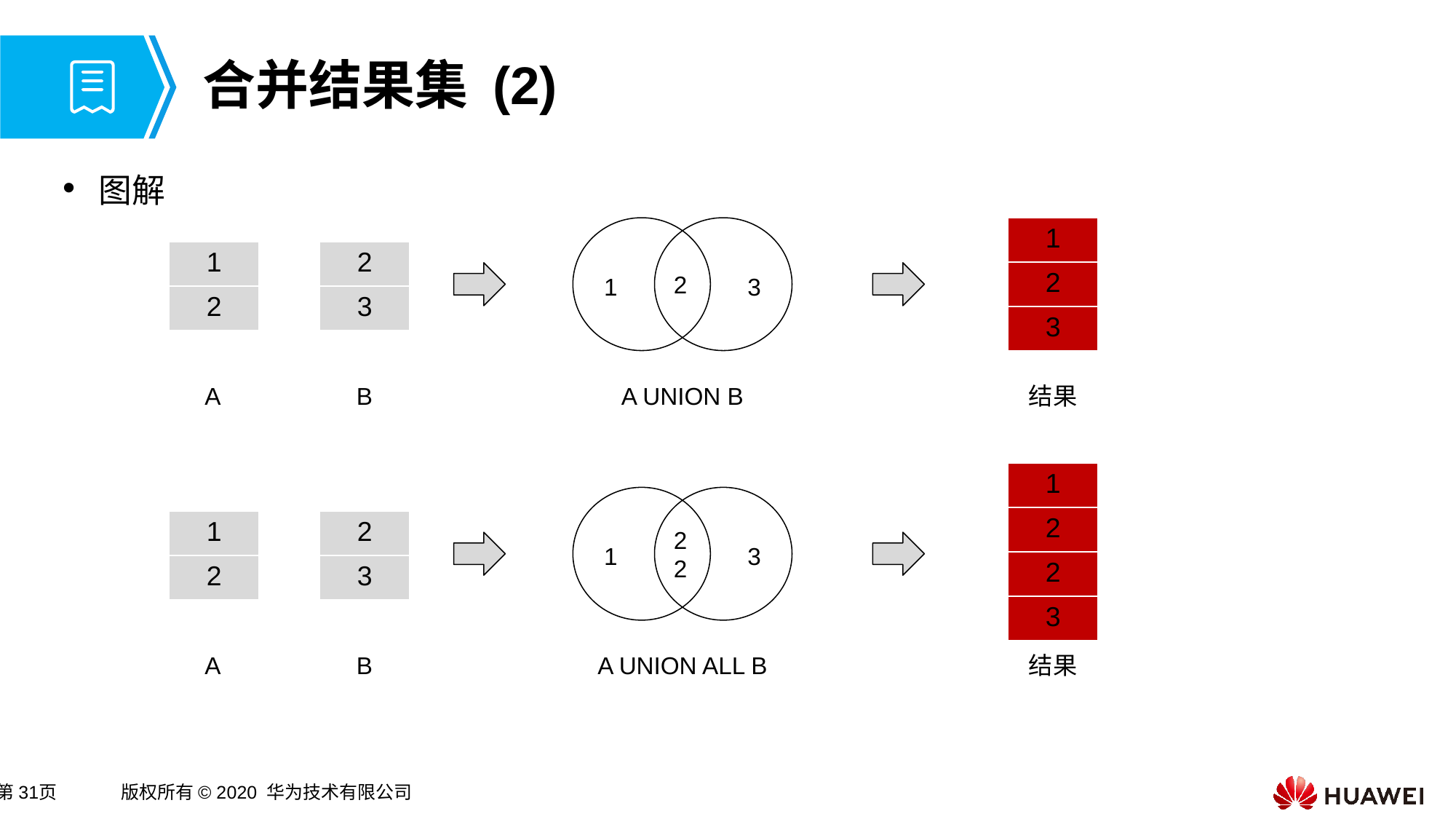

# 合并结果集 (2)
图解

1

3
| 1 |
| --- |
| 2 |
| 3 |
| 1 |
| --- |
| 2 |
| 2 |
| --- |
| 3 |

2
结果
A
B
A UNION B
| 1 |
| --- |
| 2 |
| 2 |
| 3 |

1

3
| 1 |
| --- |
| 2 |
| 2 |
| --- |
| 3 |
2
2

结果
A
B
A UNION ALL B